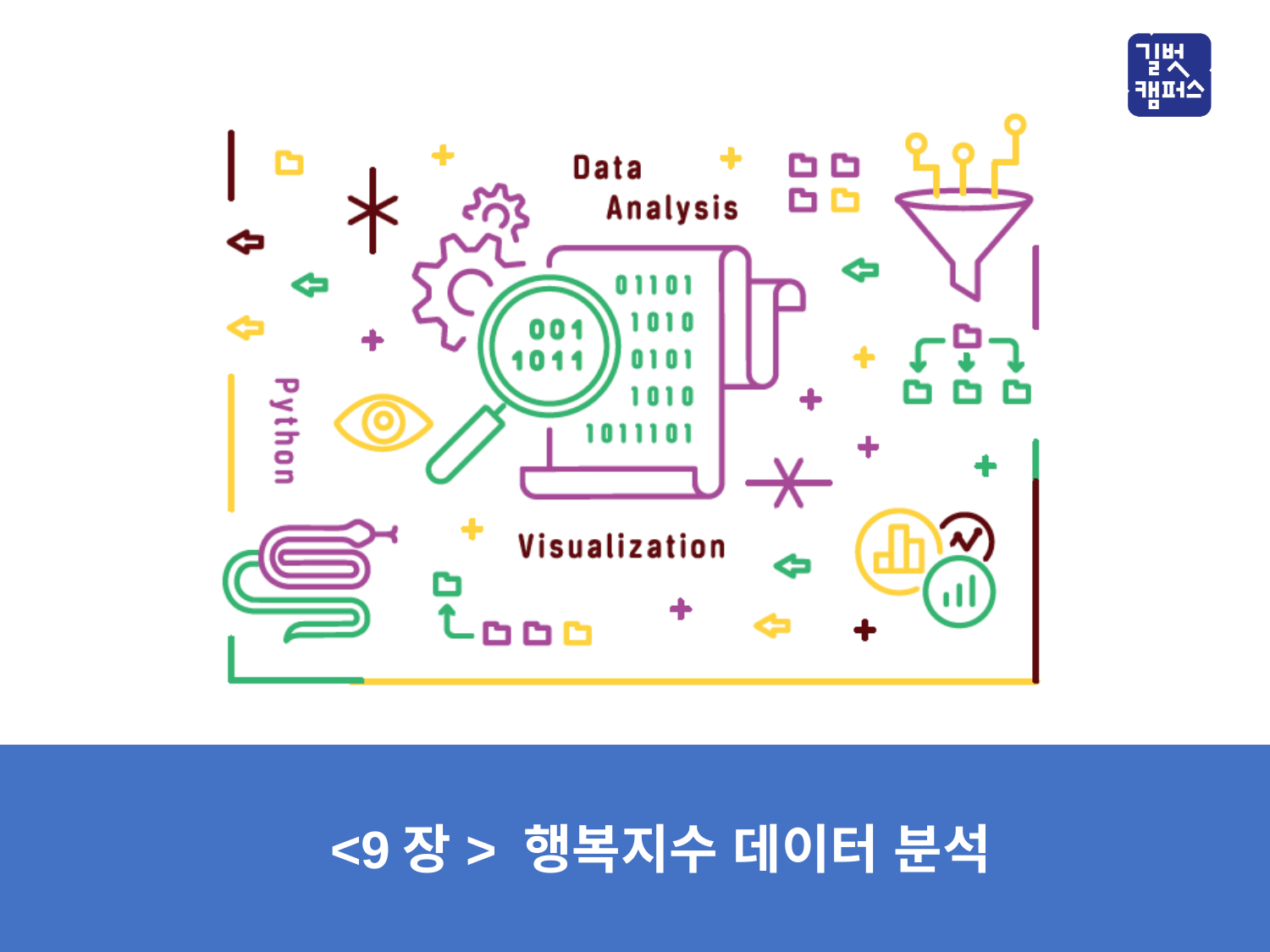

<9장> 행복지수 데이터 분석
<1장> 전기의 기본 개념과 팅커캐드